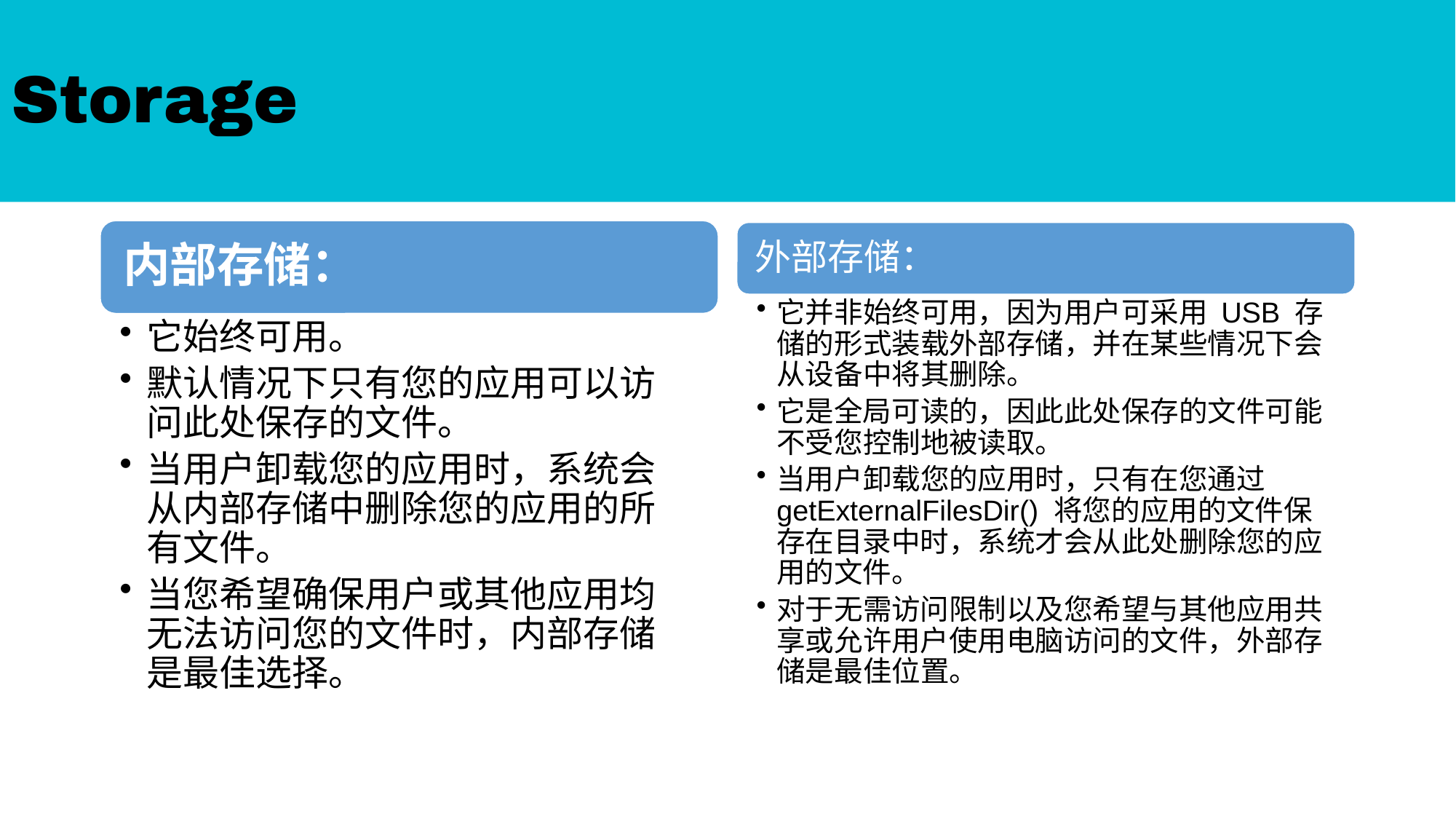

# Storage
内部存储：
它始终可用。
默认情况下只有您的应用可以访问此处保存的文件。
当用户卸载您的应用时，系统会从内部存储中删除您的应用的所有文件。
当您希望确保用户或其他应用均无法访问您的文件时，内部存储是最佳选择。
外部存储：
它并非始终可用，因为用户可采用 USB 存储的形式装载外部存储，并在某些情况下会从设备中将其删除。
它是全局可读的，因此此处保存的文件可能不受您控制地被读取。
当用户卸载您的应用时，只有在您通过 getExternalFilesDir() 将您的应用的文件保存在目录中时，系统才会从此处删除您的应用的文件。
对于无需访问限制以及您希望与其他应用共享或允许用户使用电脑访问的文件，外部存储是最佳位置。